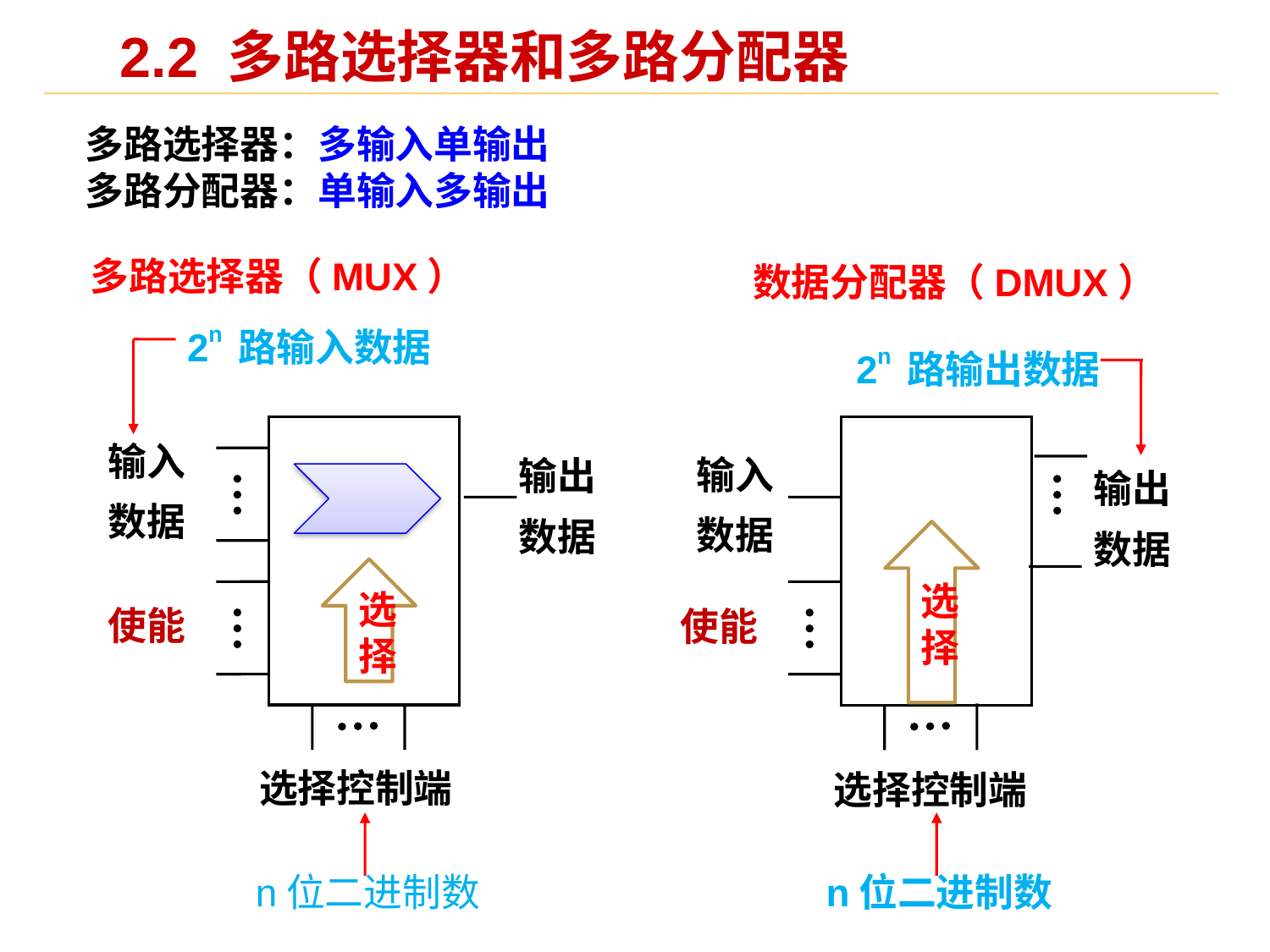

# 2.2 多路选择器和多路分配器
多路选择器：多输入单输出
多路分配器：单输入多输出
多路选择器（MUX）
数据分配器（DMUX）
2n 路输入数据

2n 路输出数据

输入
数据

输出
数据

使能

选择控制端
选择

输入
数据
输出
数据

使能

选择控制端

选择

n位二进制数

n位二进制数
36